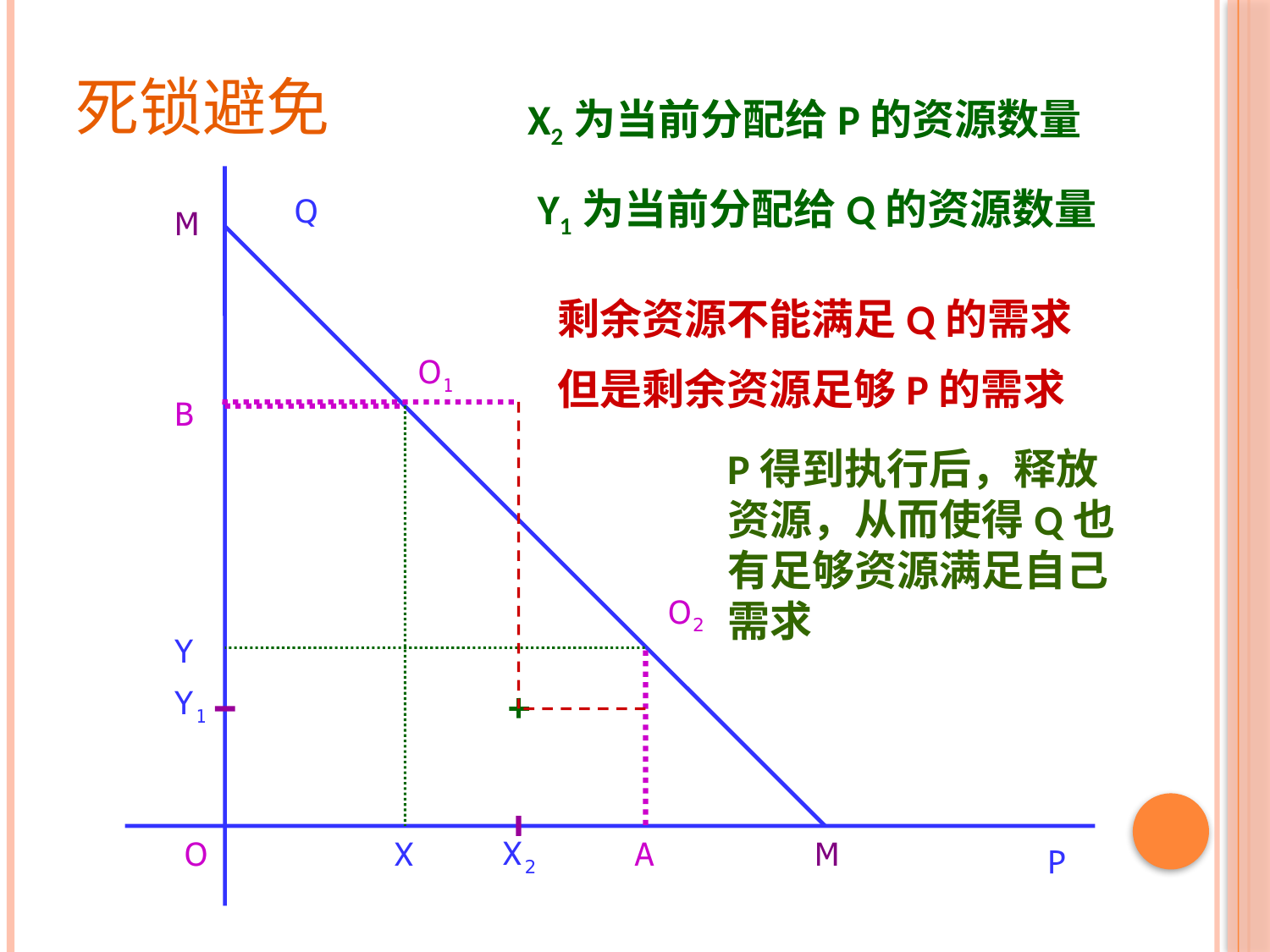

# 死锁避免
X2为当前分配给P的资源数量

Y1为当前分配给Q的资源数量
Q
M

剩余资源不能满足Q的需求
O1
但是剩余资源足够P的需求
B

P得到执行后，释放资源，从而使得Q也有足够资源满足自己需求
O2
Y

Y1

X2
O
X
A
M
P